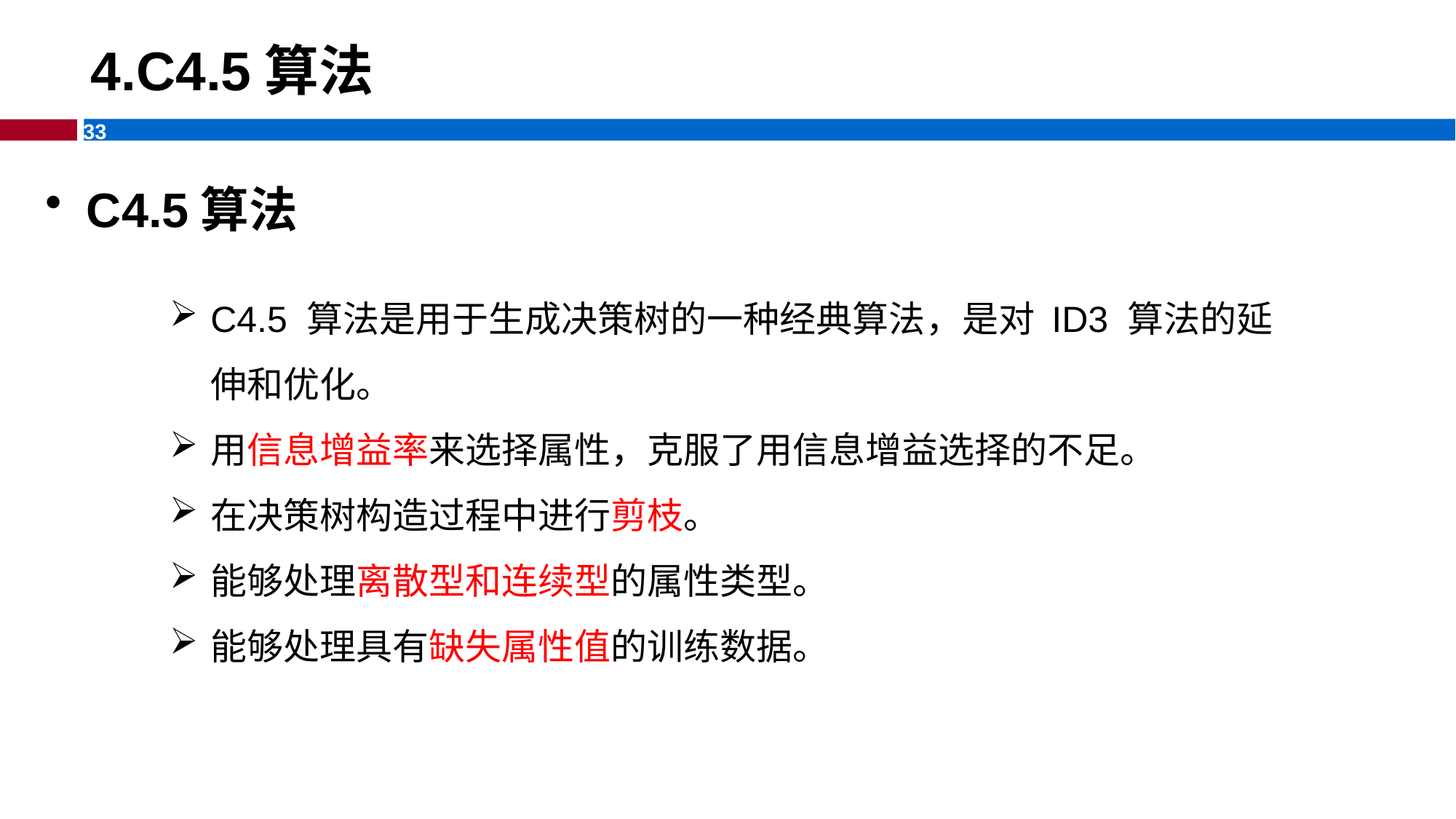

# 4.C4.5算法
C4.5算法

C4.5 算法是用于生成决策树的一种经典算法，是对 ID3 算法的延伸和优化。
用信息增益率来选择属性，克服了用信息增益选择的不足。
在决策树构造过程中进行剪枝。
能够处理离散型和连续型的属性类型。
能够处理具有缺失属性值的训练数据。